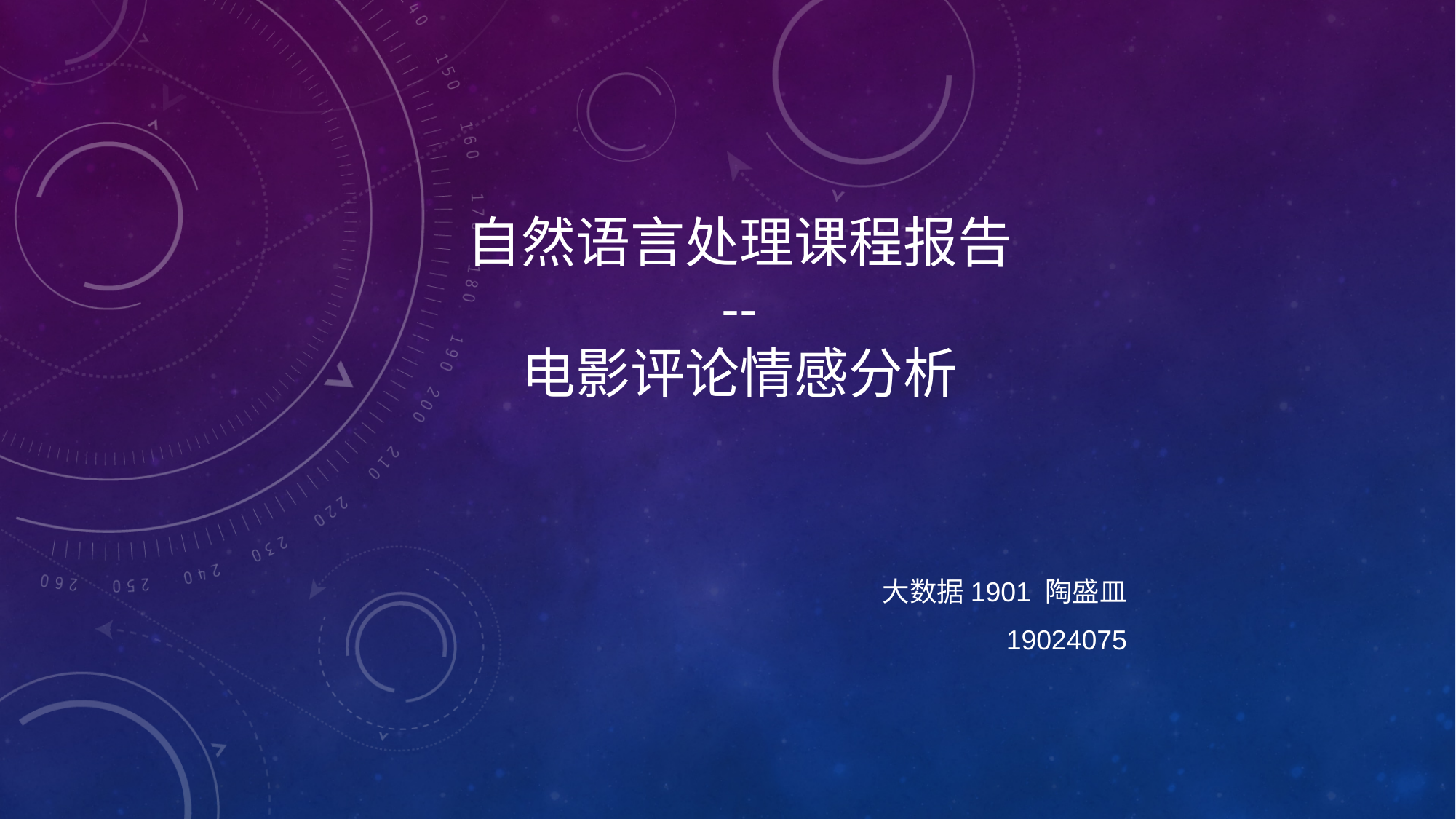

# 自然语言处理课程报告 -- 电影评论情感分析
大数据1901 陶盛皿
19024075